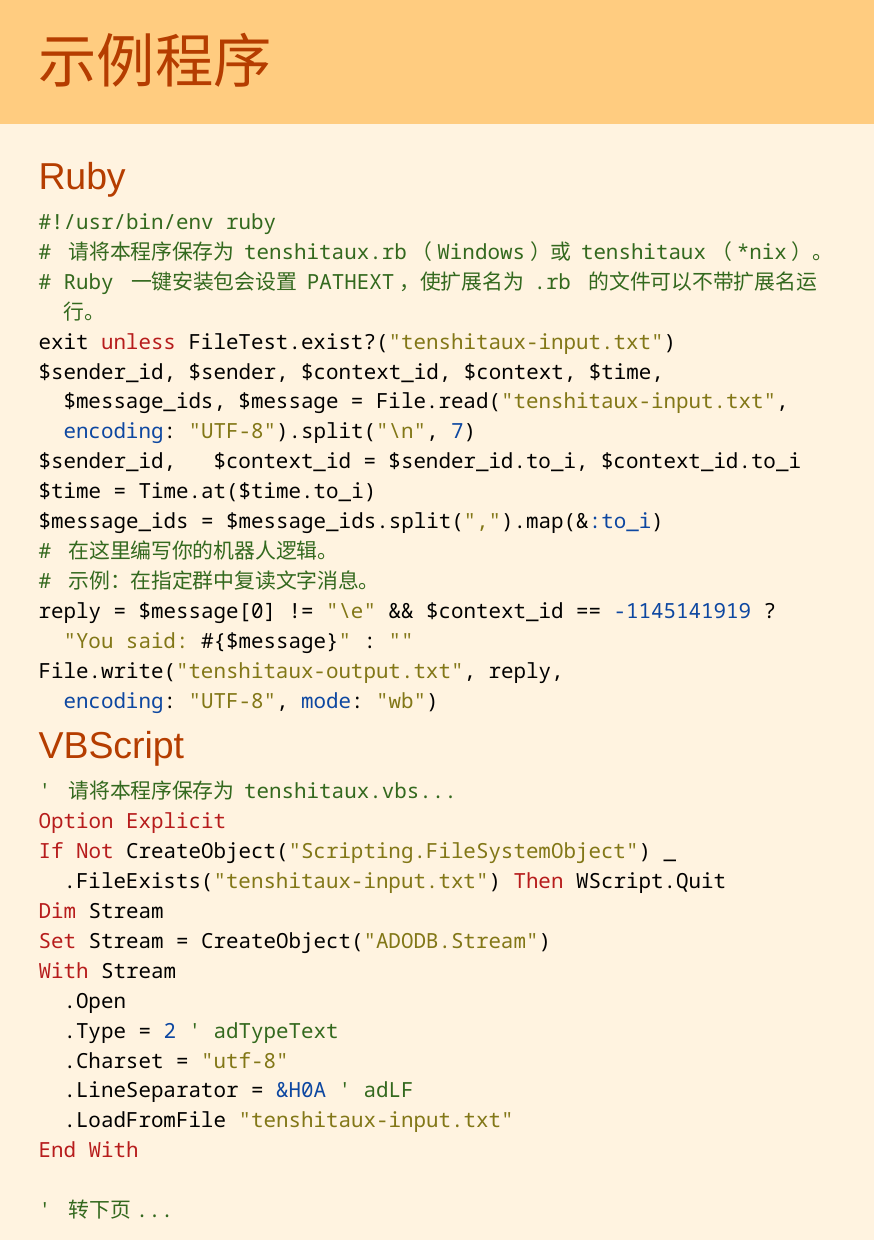

# 示例程序
Ruby
#!/usr/bin/env ruby
# 请将本程序保存为 tenshitaux.rb（Windows）或 tenshitaux（*nix）。
# Ruby 一键安装包会设置 PATHEXT，使扩展名为 .rb 的文件可以不带扩展名运行。
exit unless FileTest.exist?("tenshitaux-input.txt")
$sender_id, $sender, $context_id, $context, $time, $message_ids, $message = File.read("tenshitaux-input.txt",
encoding: "UTF-8").split("\n", 7)
$sender_id, 	$context_id = $sender_id.to_i, $context_id.to_i
$time = Time.at($time.to_i)
$message_ids = $message_ids.split(",").map(&:to_i)
# 在这里编写你的机器人逻辑。
# 示例：在指定群中复读文字消息。
reply = $message[0] != "\e" && $context_id == -1145141919 ? "You said: #{$message}" : ""
File.write("tenshitaux-output.txt", reply,
encoding: "UTF-8", mode: "wb")
VBScript
' 请将本程序保存为 tenshitaux.vbs...
Option Explicit
If Not CreateObject("Scripting.FileSystemObject") _
.FileExists("tenshitaux-input.txt") Then WScript.Quit
Dim Stream
Set Stream = CreateObject("ADODB.Stream")
With Stream
  .Open
  .Type = 2 ' adTypeText
  .Charset = "utf-8"
  .LineSeparator = &H0A ' adLF
  .LoadFromFile "tenshitaux-input.txt"
End With

' 转下页...